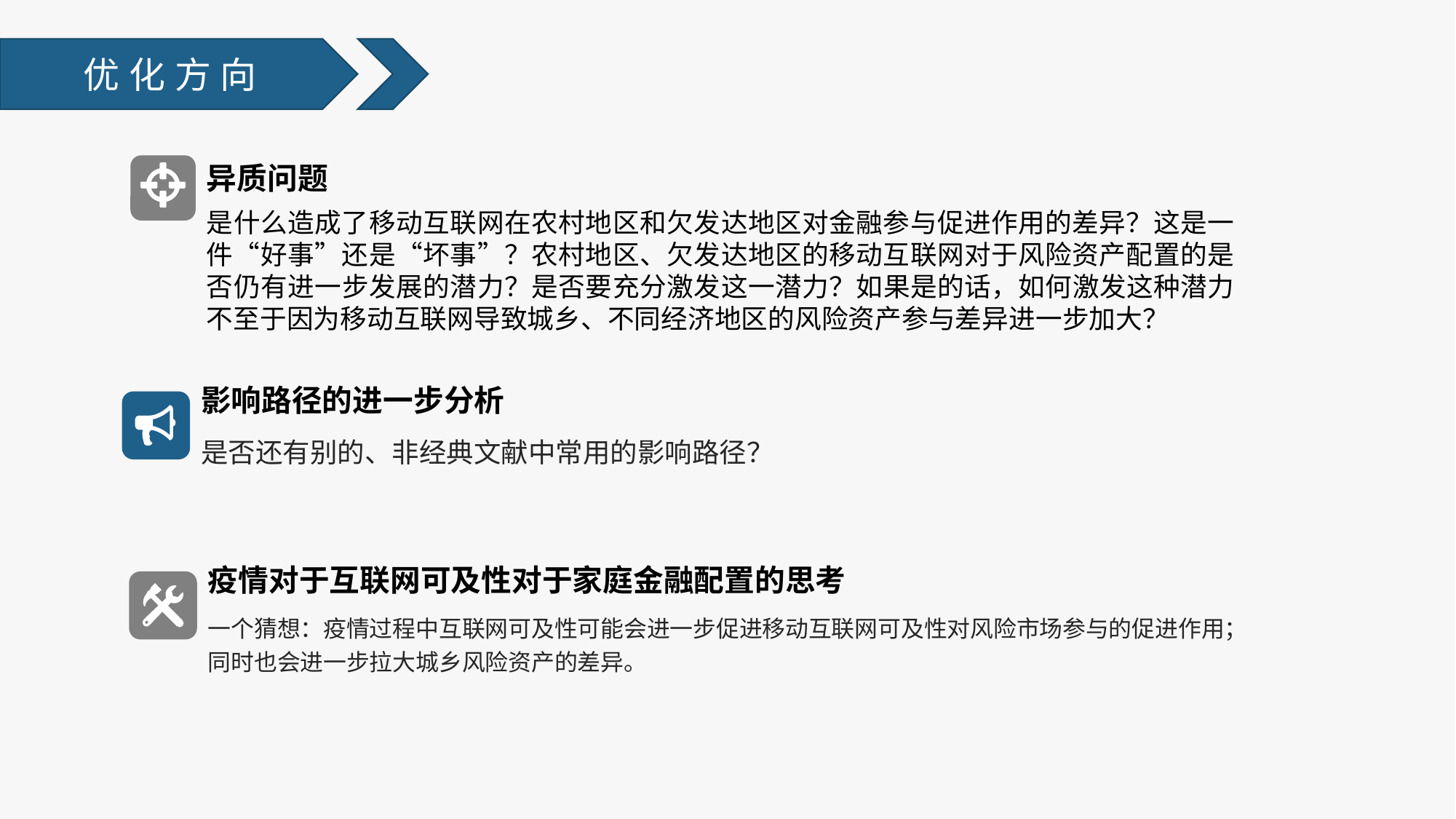

优化方向

异质问题
是什么造成了移动互联网在农村地区和欠发达地区对金融参与促进作用的差异？这是一件“好事”还是“坏事”？农村地区、欠发达地区的移动互联网对于风险资产配置的是否仍有进一步发展的潜力？是否要充分激发这一潜力？如果是的话，如何激发这种潜力不至于因为移动互联网导致城乡、不同经济地区的风险资产参与差异进一步加大？

影响路径的进一步分析
是否还有别的、非经典文献中常用的影响路径？

疫情对于互联网可及性对于家庭金融配置的思考
一个猜想：疫情过程中互联网可及性可能会进一步促进移动互联网可及性对风险市场参与的促进作用；同时也会进一步拉大城乡风险资产的差异。